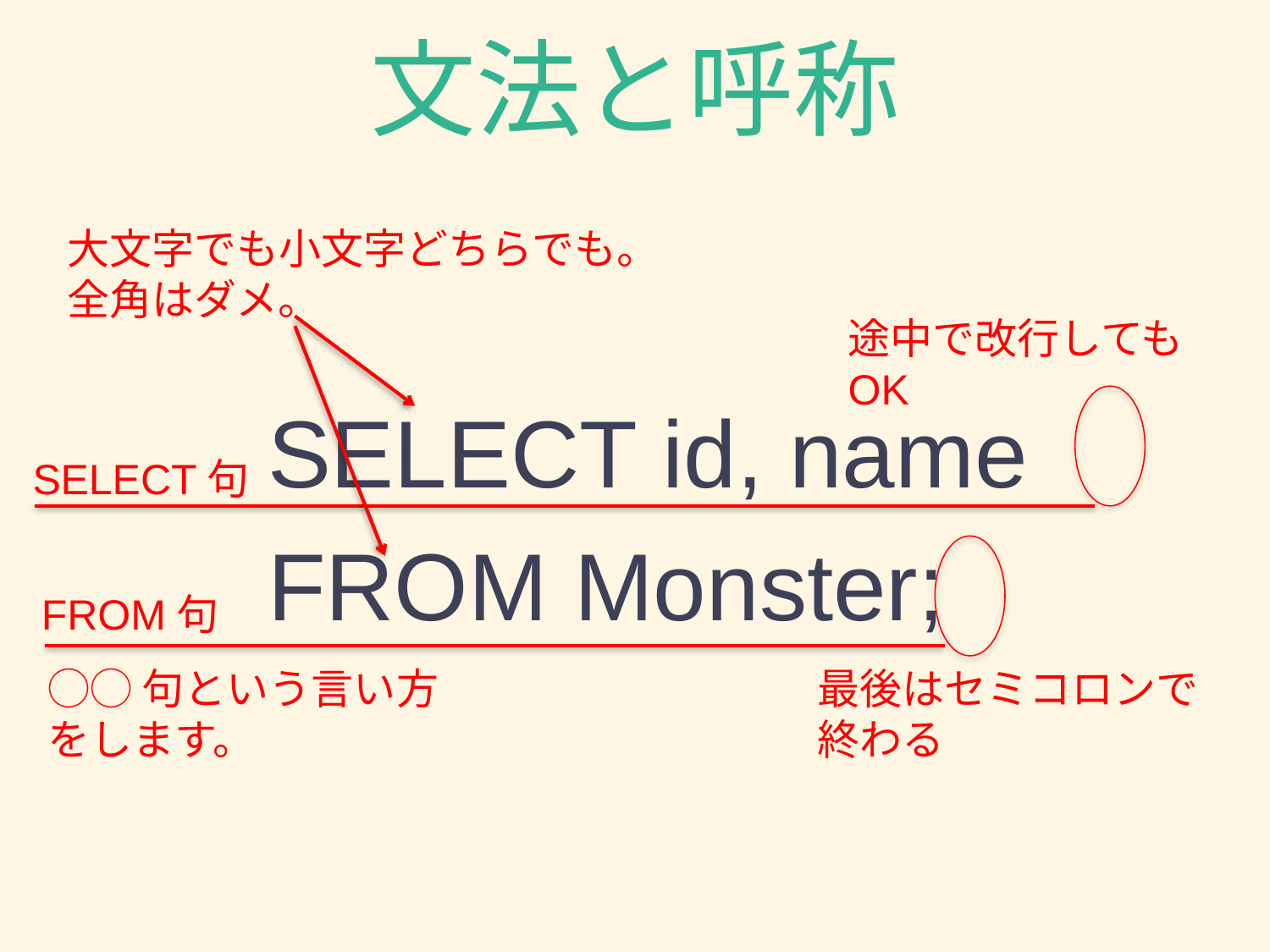

# 文法と呼称
大文字でも小文字どちらでも。全角はダメ。
途中で改行してもOK
SELECT id, name
FROM Monster;

SELECT句

FROM句
◯◯句という言い方をします。
最後はセミコロンで終わる